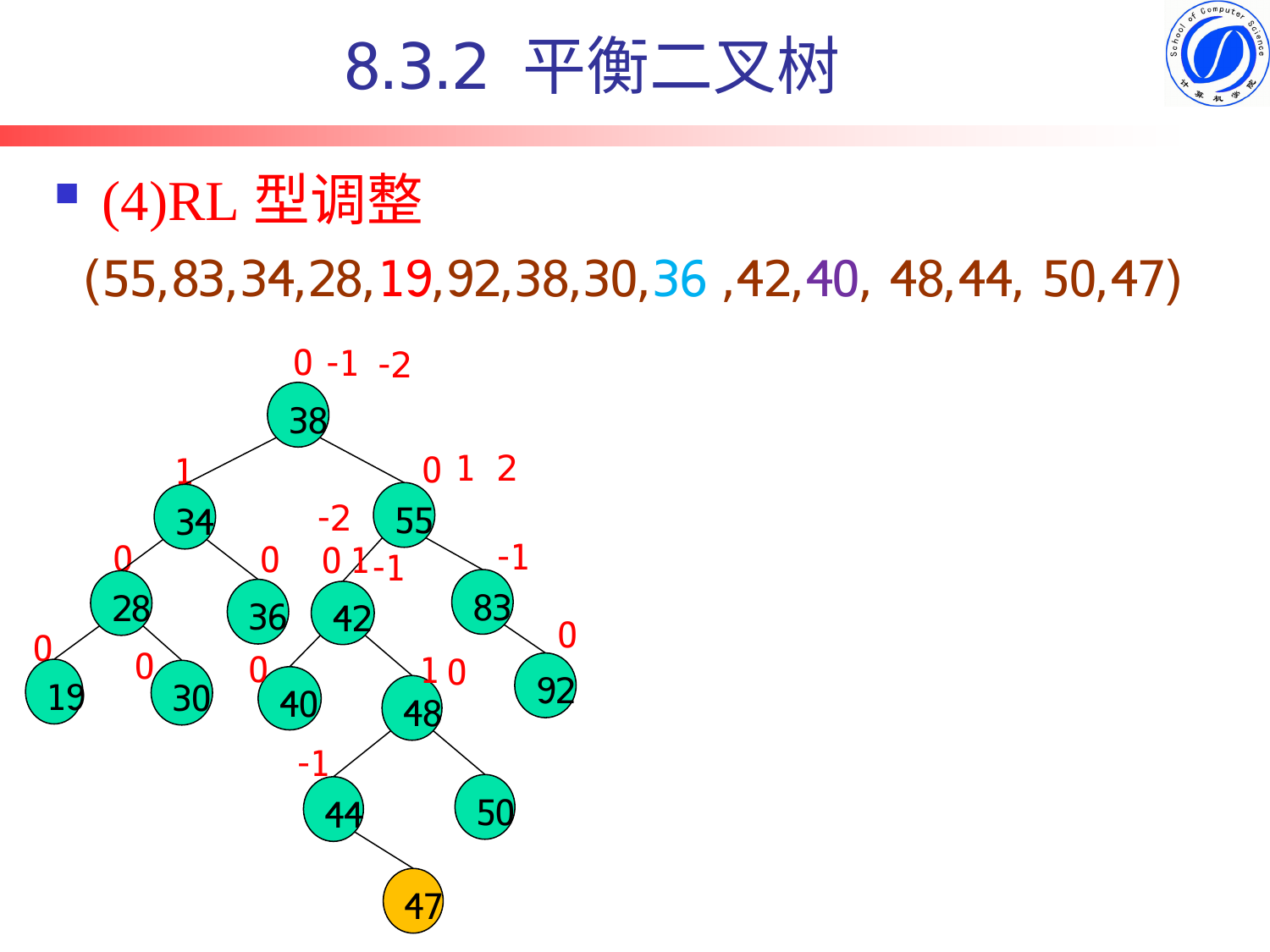

8.3.2 平衡二叉树
(4)RL型调整
(55,83,34,28,19,92,38,30,36 ,42,40, 48,44, 50,47)
0
-1
-2
38
1
2
0
1
55
83
92
34
28
0
0
19
30
-2
-1
0
0
0
1
42
40
-1
36
0
0
1
0
48
-1
50
44
47